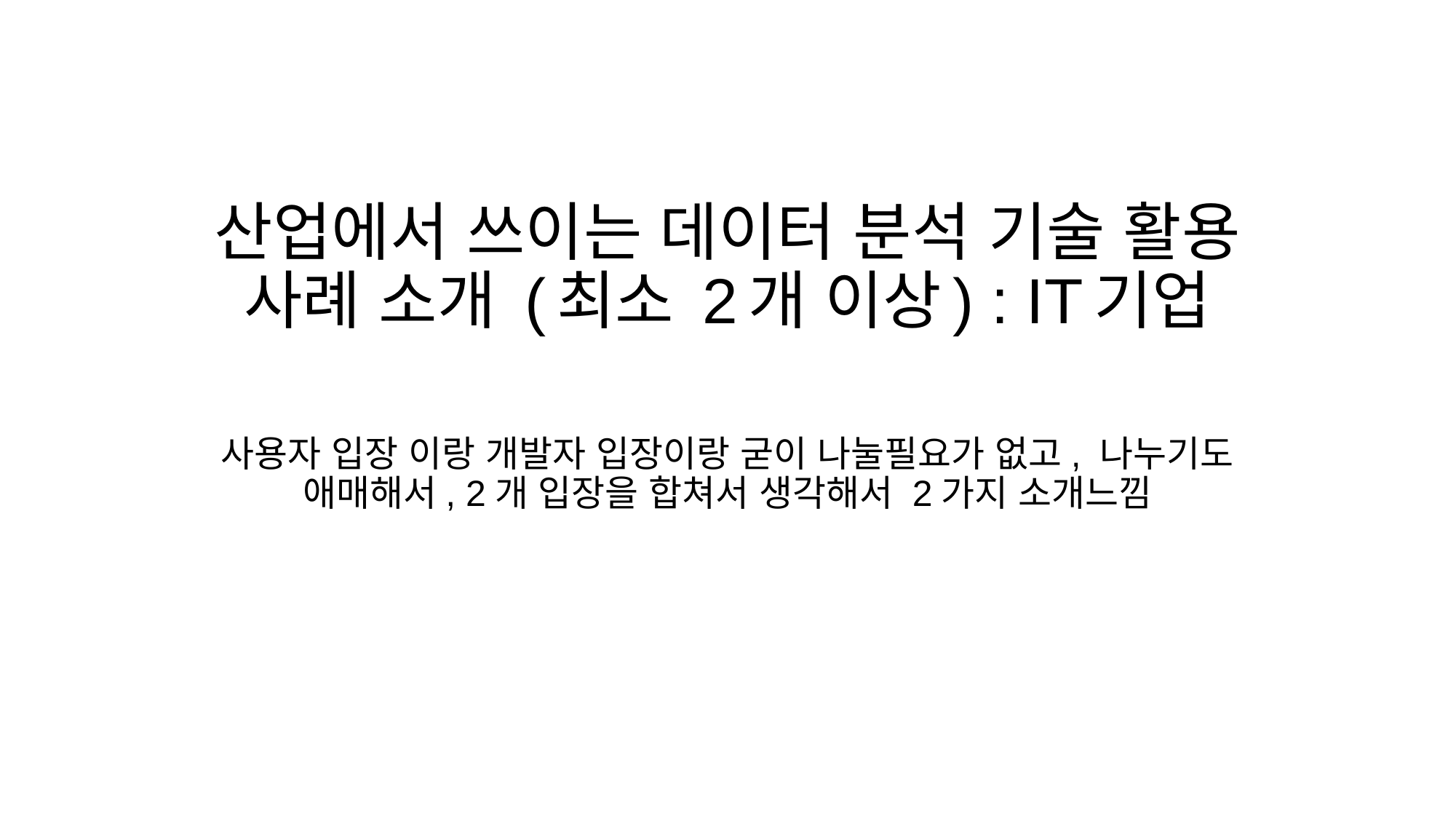

# 산업에서 쓰이는 데이터 분석 기술 활용 사례 소개 (최소 2개 이상) : IT기업
사용자 입장 이랑 개발자 입장이랑 굳이 나눌필요가 없고, 나누기도 애매해서, 2개 입장을 합쳐서 생각해서 2가지 소개느낌